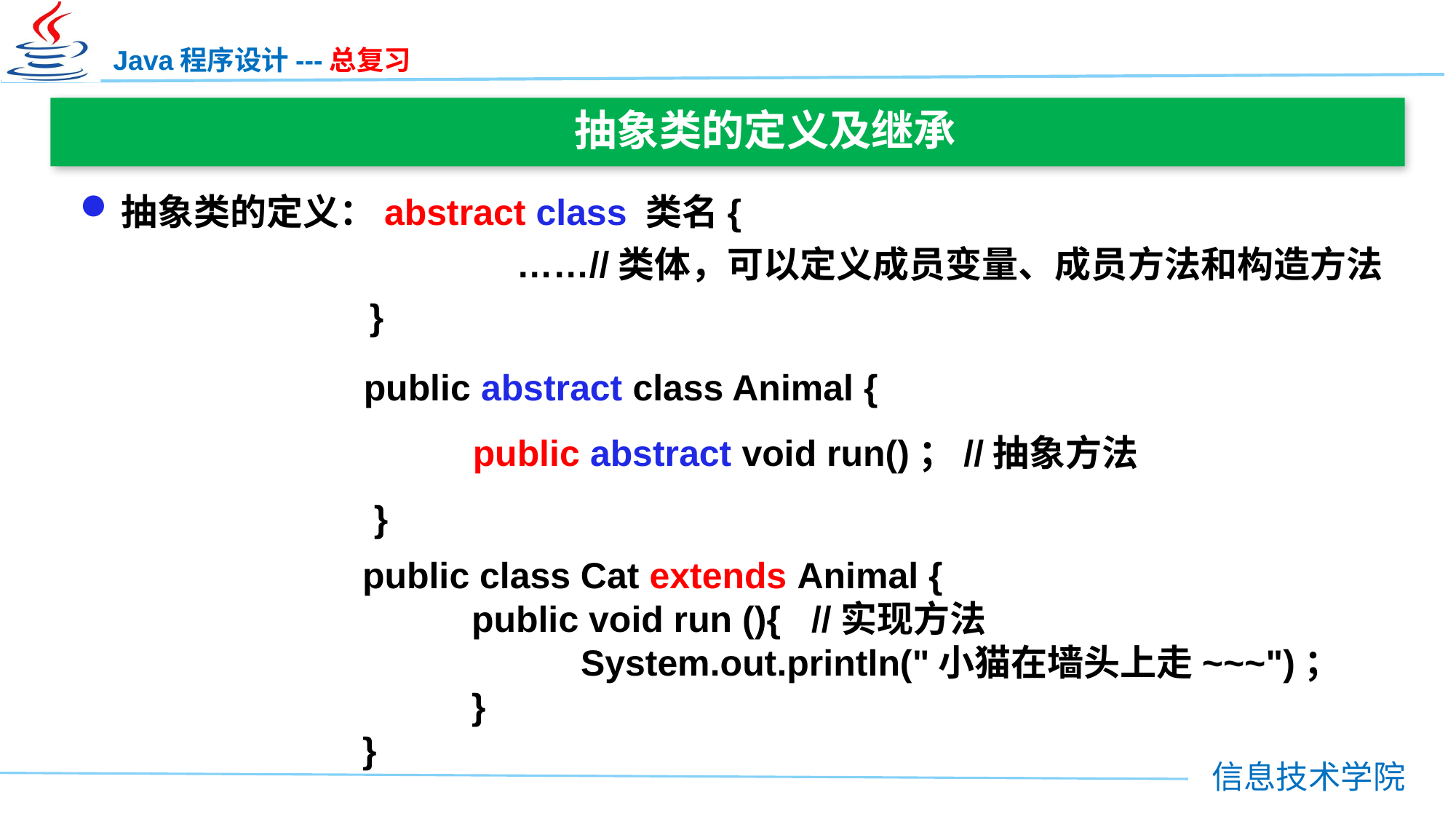

抽象类的定义及继承
抽象类的定义：abstract class 类名{
	                 		……//类体，可以定义成员变量、成员方法和构造方法
		       }
public abstract class Animal {
	public abstract void run()；//抽象方法
 }
public class Cat extends Animal {
	public void run (){   //实现方法
		System.out.println("小猫在墙头上走~~~")；
	}
}